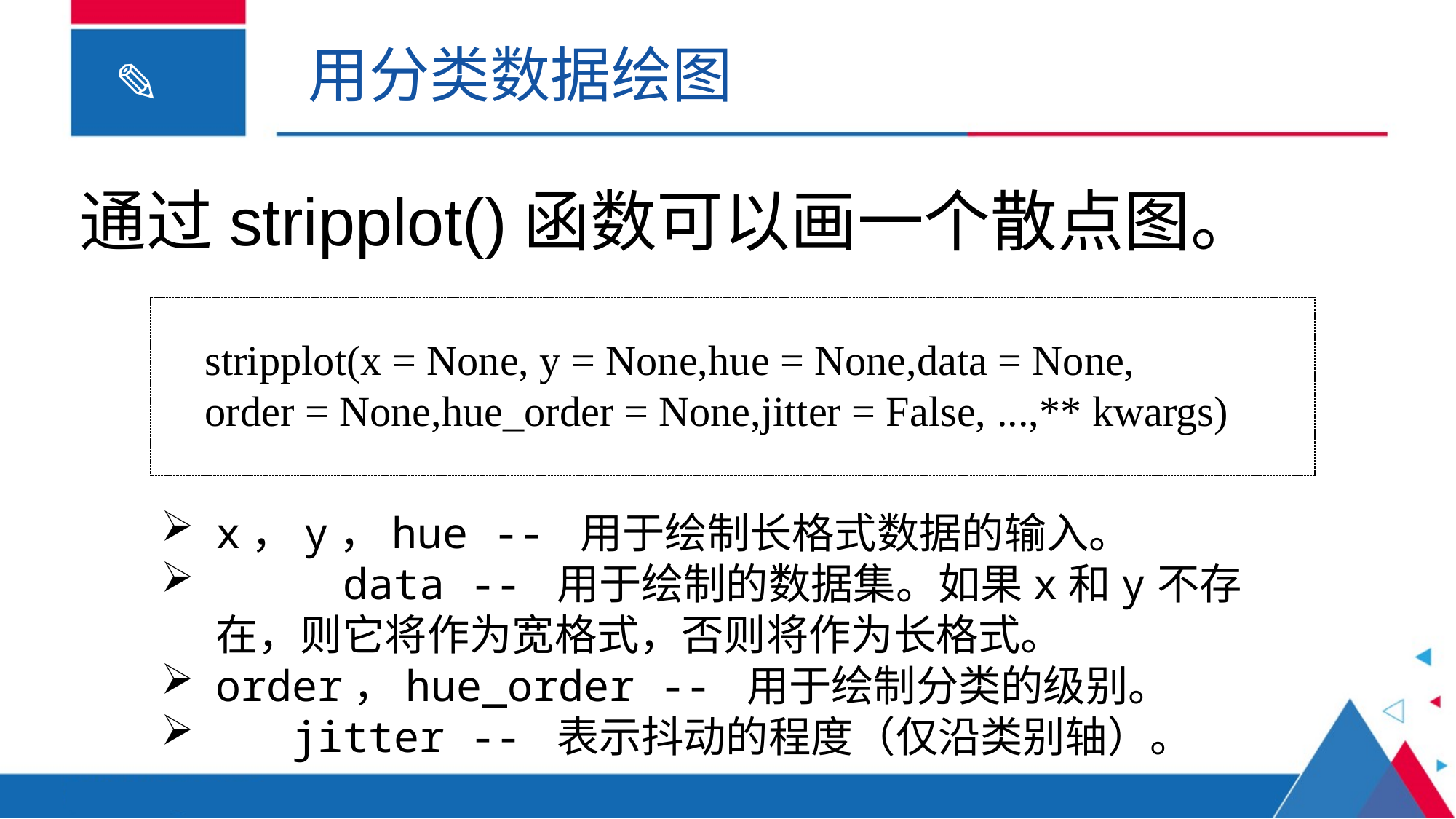

用分类数据绘图
通过stripplot()函数可以画一个散点图。

stripplot(x = None, y = None,hue = None,data = None,
order = None,hue_order = None,jitter = False, ...,** kwargs)
x，y，hue -- 用于绘制长格式数据的输入。
     data -- 用于绘制的数据集。如果x和y不存在，则它将作为宽格式，否则将作为长格式。
order，hue_order -- 用于绘制分类的级别。
   jitter -- 表示抖动的程度（仅沿类别轴）。